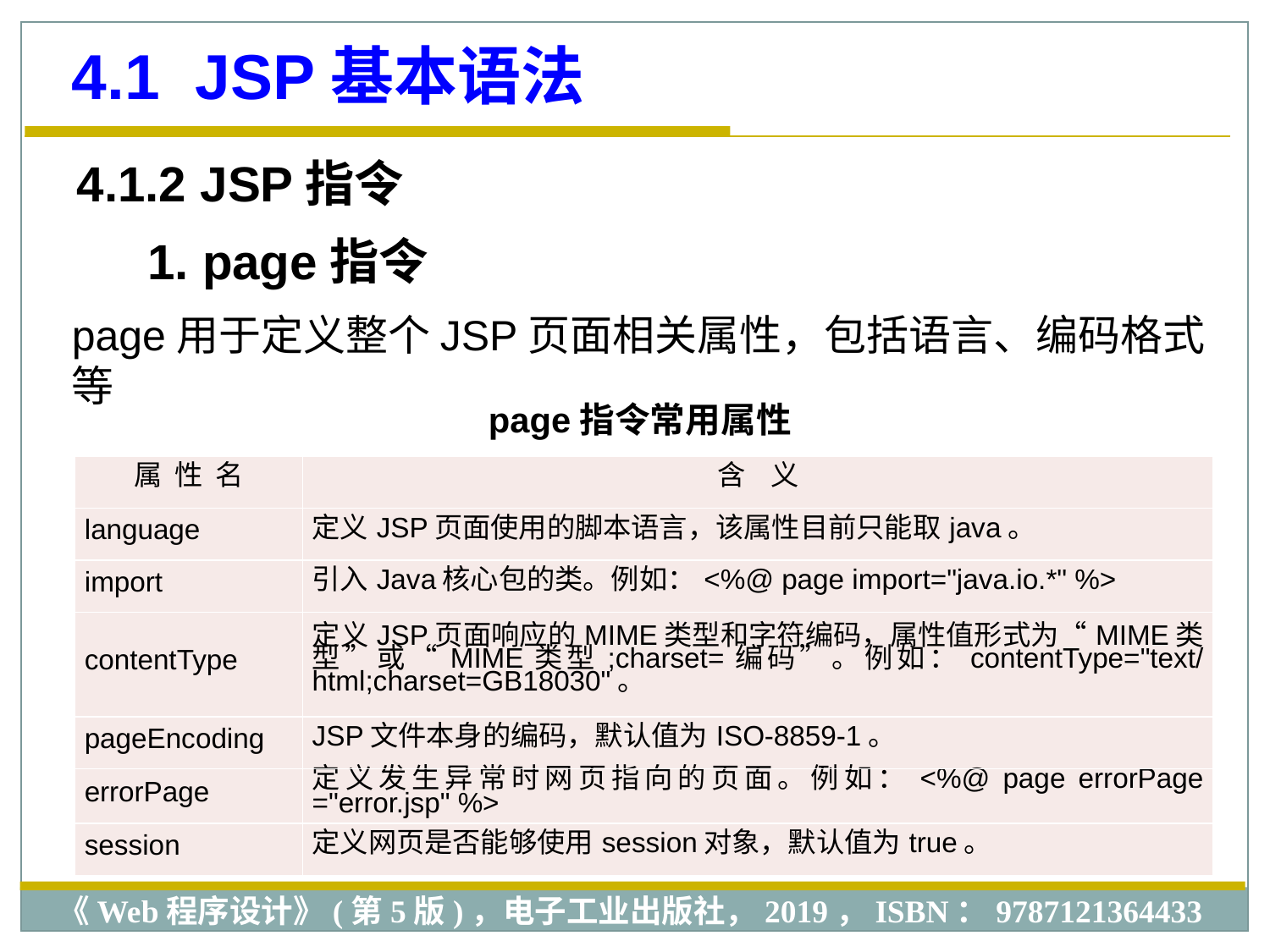

4.1  JSP基本语法
4.1.2 JSP指令
1. page指令
page用于定义整个JSP页面相关属性，包括语言、编码格式等
page指令常用属性
| 属 性 名 | 含 义 |
| --- | --- |
| language | 定义JSP页面使用的脚本语言，该属性目前只能取java。 |
| import | 引入Java核心包的类。例如：<%@ page import="java.io.\*" %> |
| contentType | 定义JSP页面响应的MIME类型和字符编码，属性值形式为“MIME类型”或“MIME类型;charset=编码”。例如：contentType="text/html;charset=GB18030"。 |
| pageEncoding | JSP文件本身的编码，默认值为ISO-8859-1。 |
| errorPage | 定义发生异常时网页指向的页面。例如：<%@ page errorPage ="error.jsp" %> |
| session | 定义网页是否能够使用session对象，默认值为true。 |